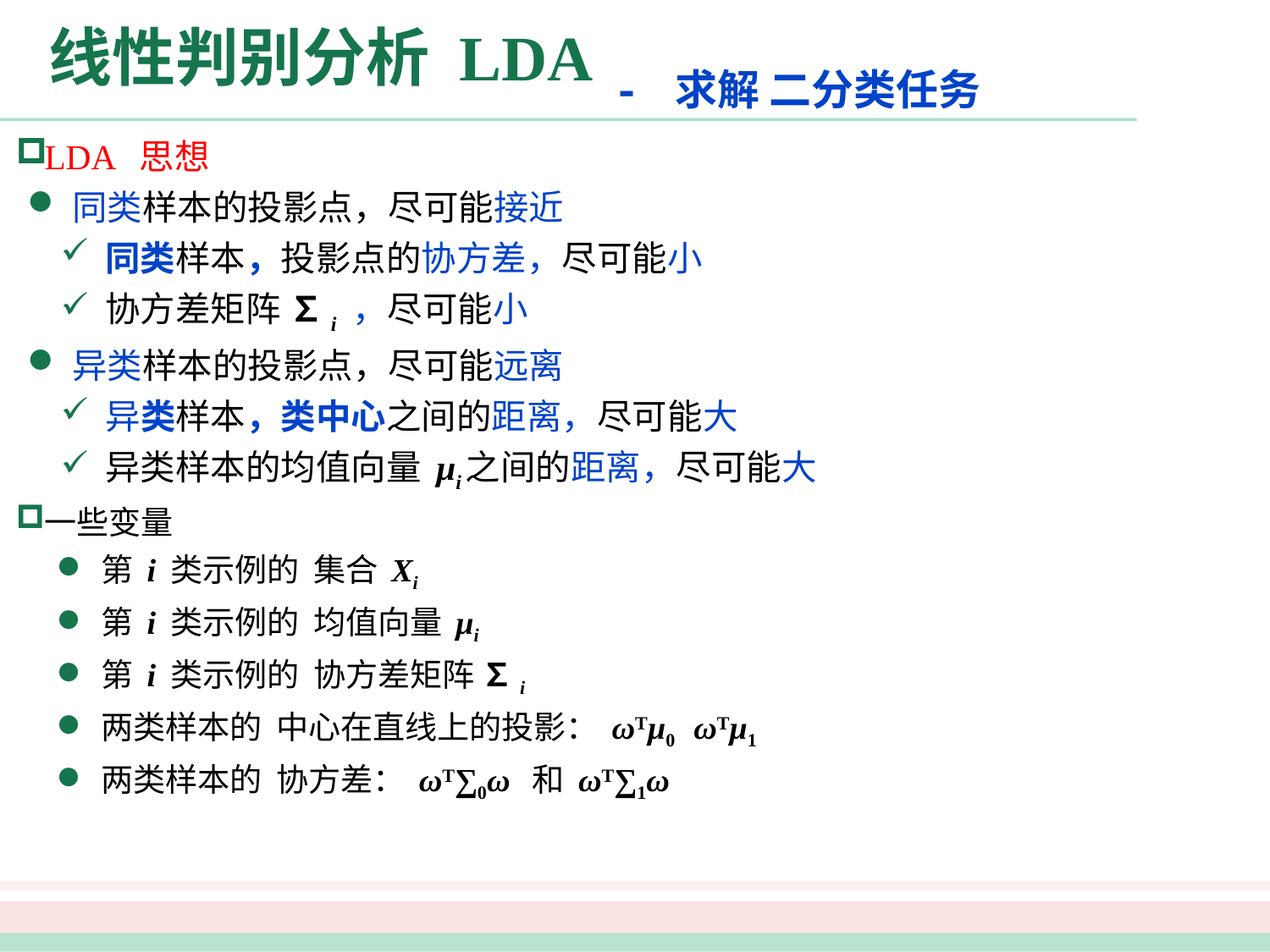

# 线性判别分析 LDA
- 求解 二分类任务
LDA  思想
同类样本的投影点，尽可能接近
同类样本，投影点的协方差，尽可能小
协方差矩阵 ∑i ，尽可能小
异类样本的投影点，尽可能远离
异类样本，类中心之间的距离，尽可能大
异类样本的均值向量 μi之间的距离，尽可能大
一些变量
第 i 类示例的  集合 Xi
第 i 类示例的  均值向量 μi
第 i 类示例的  协方差矩阵 ∑i
两类样本的  中心在直线上的投影： ωTμ0    ωTμ1
两类样本的  协方差： ωT∑0ω  和 ωT∑1ω